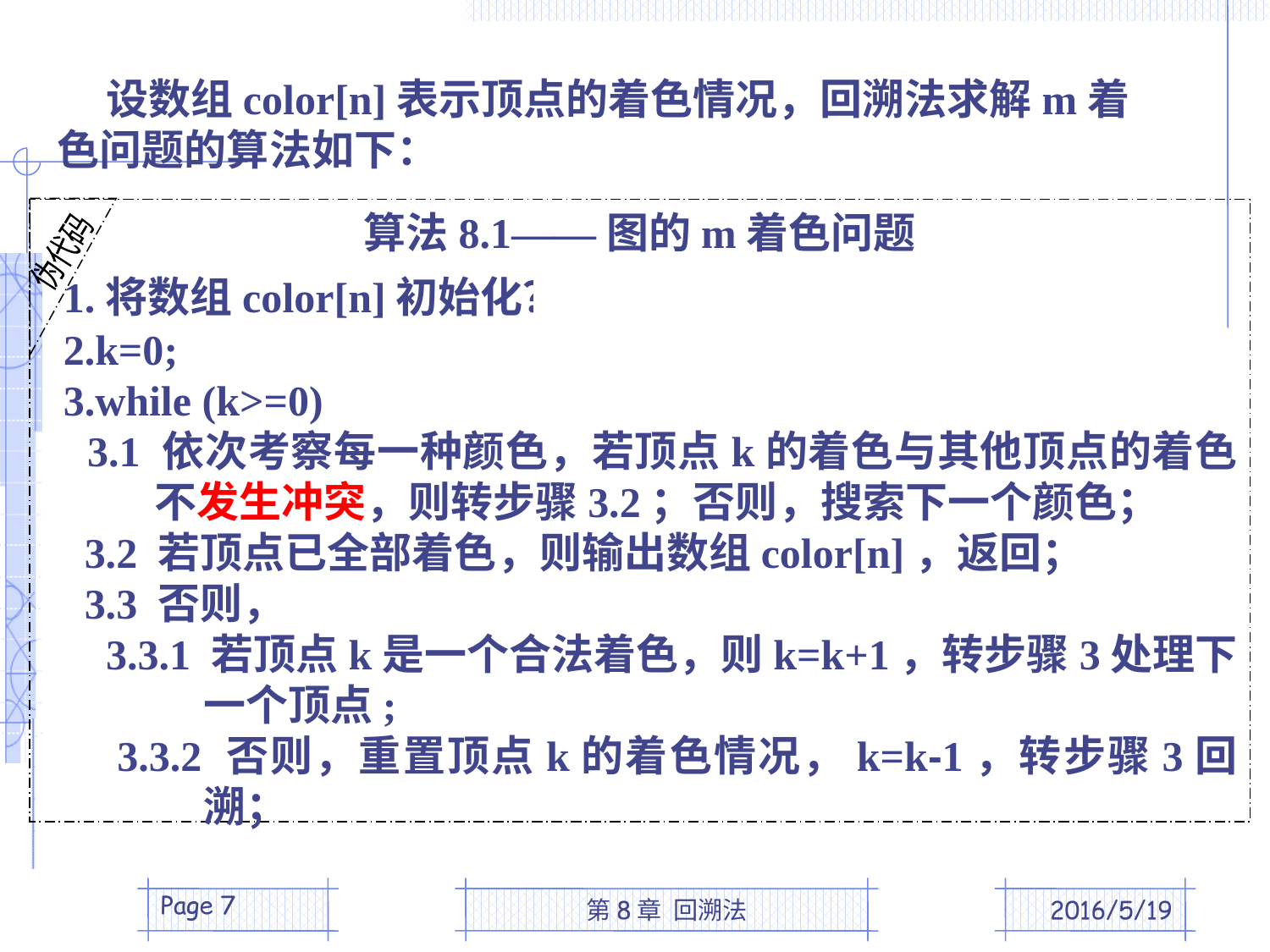

设数组color[n]表示顶点的着色情况，回溯法求解m着色问题的算法如下：

伪代码
算法8.1——图的m着色问题
  1.将数组color[n]初始化？为0；
  2.k=0;
  3.while (k>=0)
    3.1 依次考察每一种颜色，若顶点k的着色与其他顶点的着色不发生冲突，则转步骤3.2；否则，搜索下一个颜色；
    3.2 若顶点已全部着色，则输出数组color[n]，返回；
    3.3 否则，
      3.3.1 若顶点k是一个合法着色，则k=k+1，转步骤3处理下一个顶点;
      3.3.2 否则，重置顶点k的着色情况，k=k-1，转步骤3回溯；

Page 7
第8章  回溯法
2016/5/19